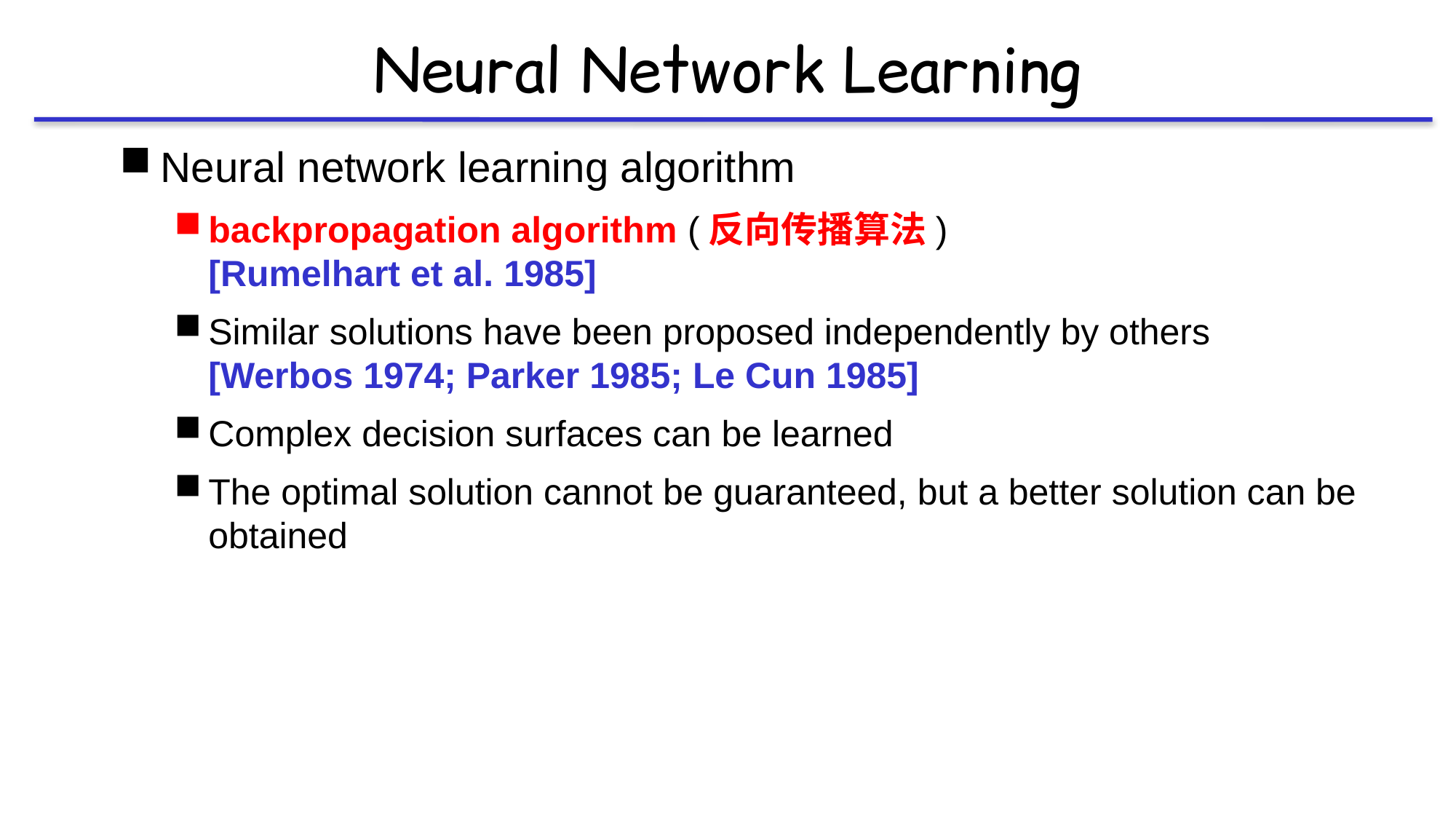

# Neural Network Learning
Neural network learning algorithm
backpropagation algorithm (反向传播算法)
[Rumelhart et al. 1985]
Similar solutions have been proposed independently by others
[Werbos 1974; Parker 1985; Le Cun 1985]
Complex decision surfaces can be learned
The optimal solution cannot be guaranteed, but a better solution can be obtained